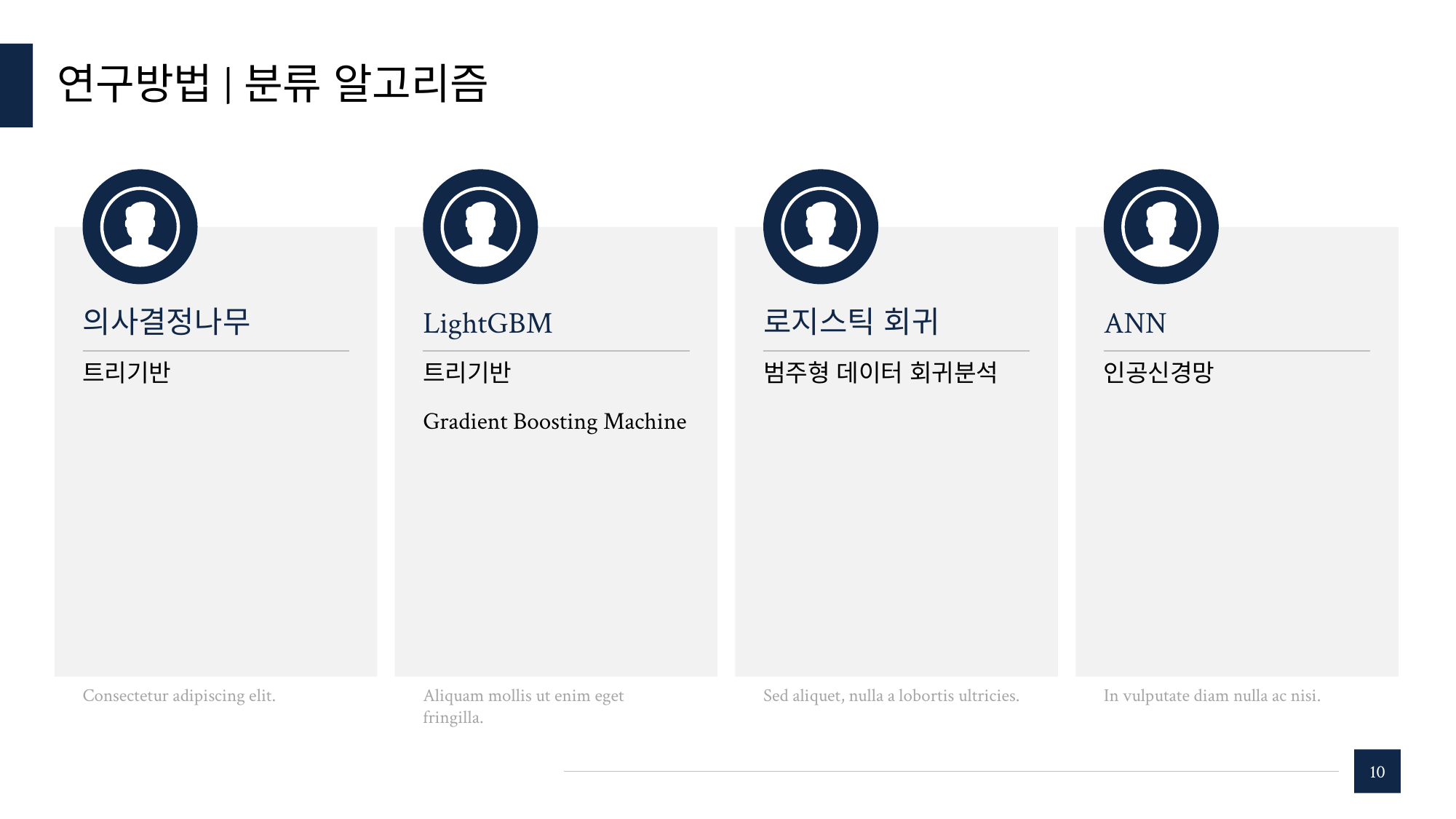

# 연구방법|분류 알고리즘

의사결정나무
트리기반

LightGBM
트리기반
Gradient Boosting Machine

로지스틱 회귀
범주형 데이터 회귀분석
ANN
인공신경망

Consectetur adipiscing elit.
Aliquam mollis ut enim eget fringilla.
Sed aliquet, nulla a lobortis ultricies.
In vulputate diam nulla ac nisi.

10